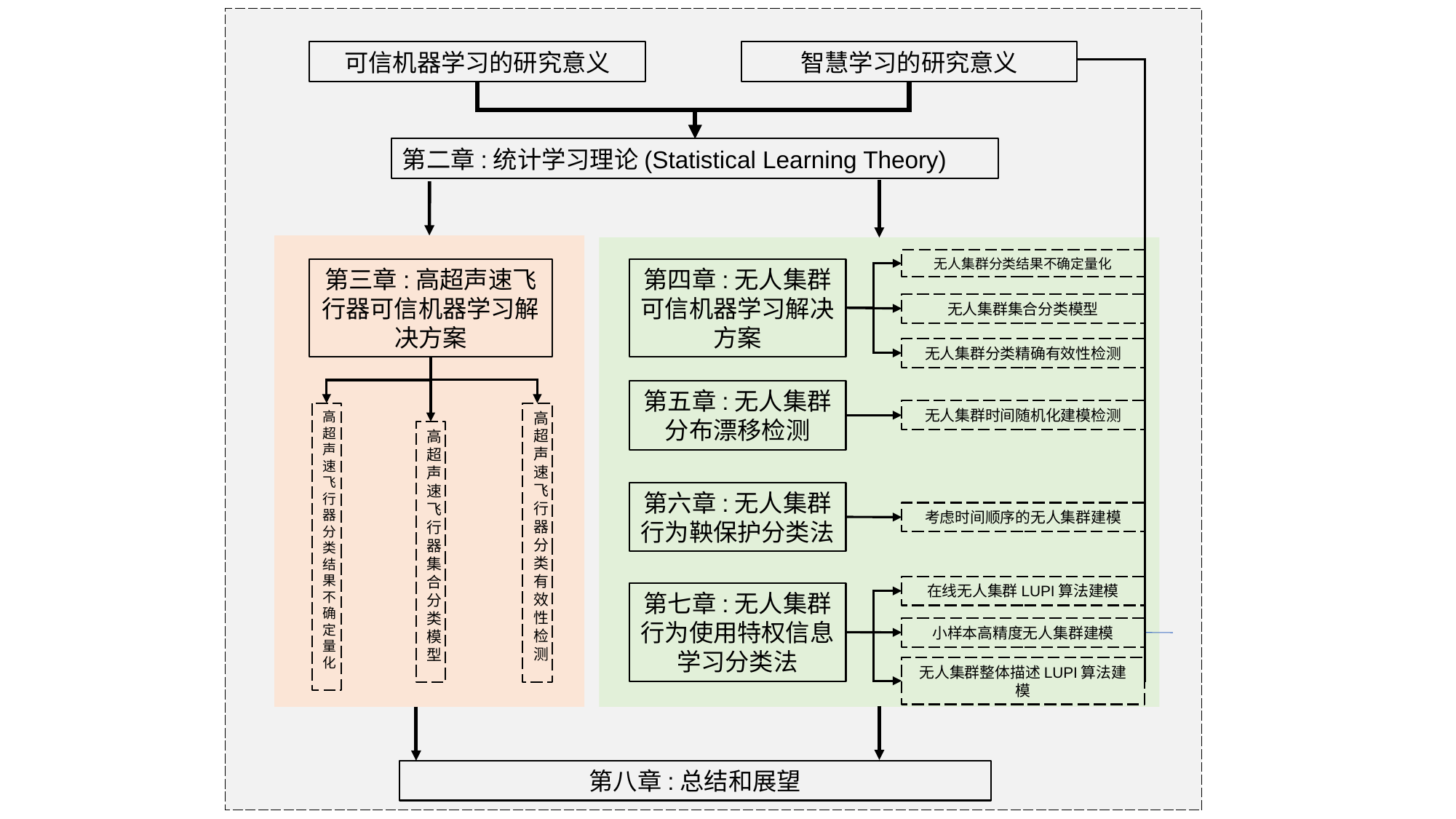

可信机器学习的研究意义
智慧学习的研究意义
第二章:统计学习理论(Statistical Learning Theory)

无人集群分类结果不确定量化
第三章:高超声速飞行器可信机器学习解决方案
第四章:无人集群可信机器学习解决方案
无人集群集合分类模型
无人集群分类精确有效性检测
第五章:无人集群分布漂移检测
无人集群时间随机化建模检测
第六章:无人集群行为鞅保护分类法
考虑时间顺序的无人集群建模
高超声速飞行器分类有效性检测
高超声速飞行器分类结果不确定量化
高超声速飞行器集合分类模型
在线无人集群LUPI算法建模
第七章:无人集群行为使用特权信息学习分类法
小样本高精度无人集群建模
无人集群整体描述LUPI算法建模
第八章:总结和展望